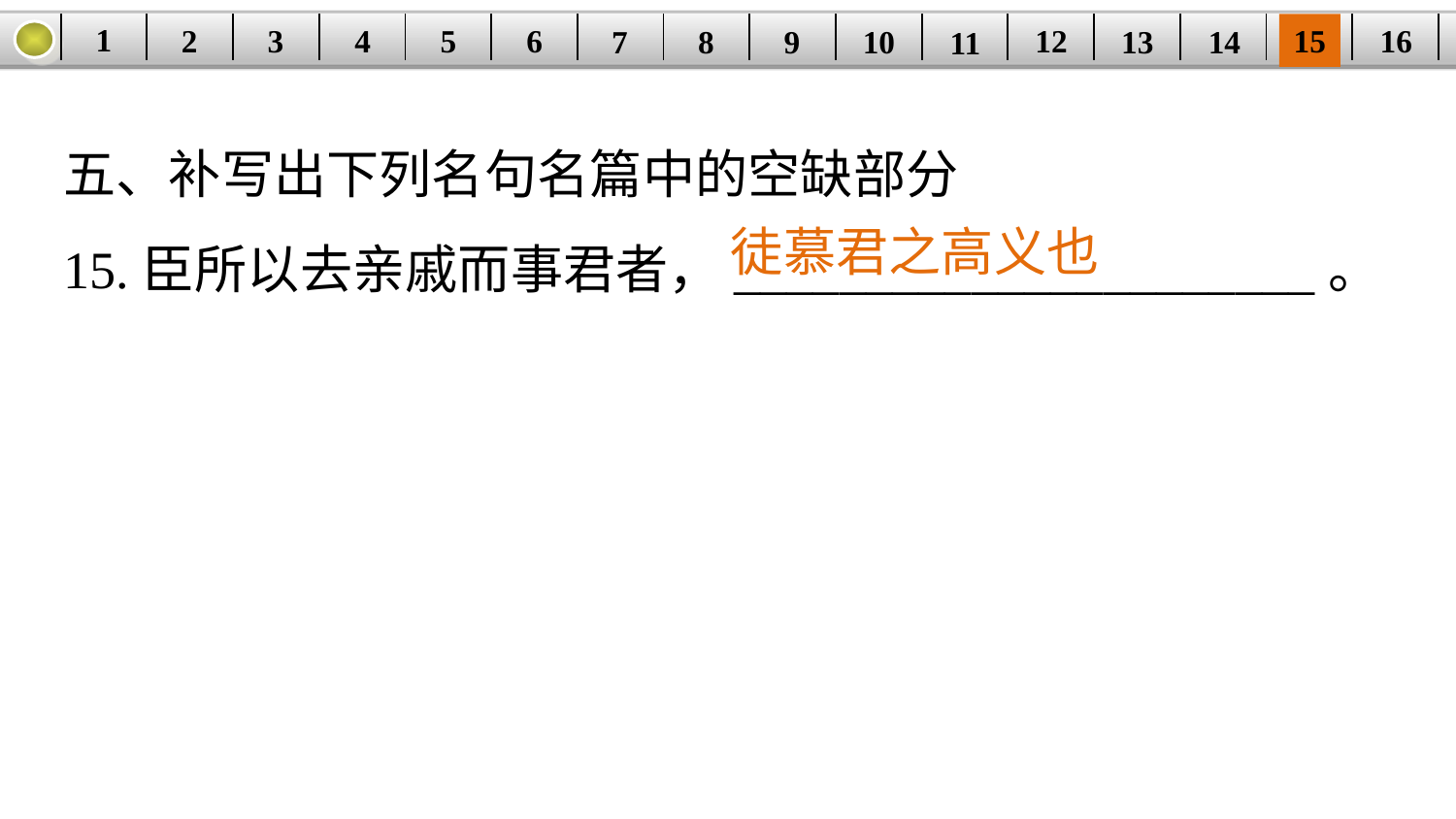

1
2
3
4
16
|  |  |  |  |  |  |  |  |  |  |  |  |  |  |  |  |
| --- | --- | --- | --- | --- | --- | --- | --- | --- | --- | --- | --- | --- | --- | --- | --- |
5
6
15
12
7
8
14
9
10
13
11

五、补写出下列名句名篇中的空缺部分
15.臣所以去亲戚而事君者，______________________。
徒慕君之高义也